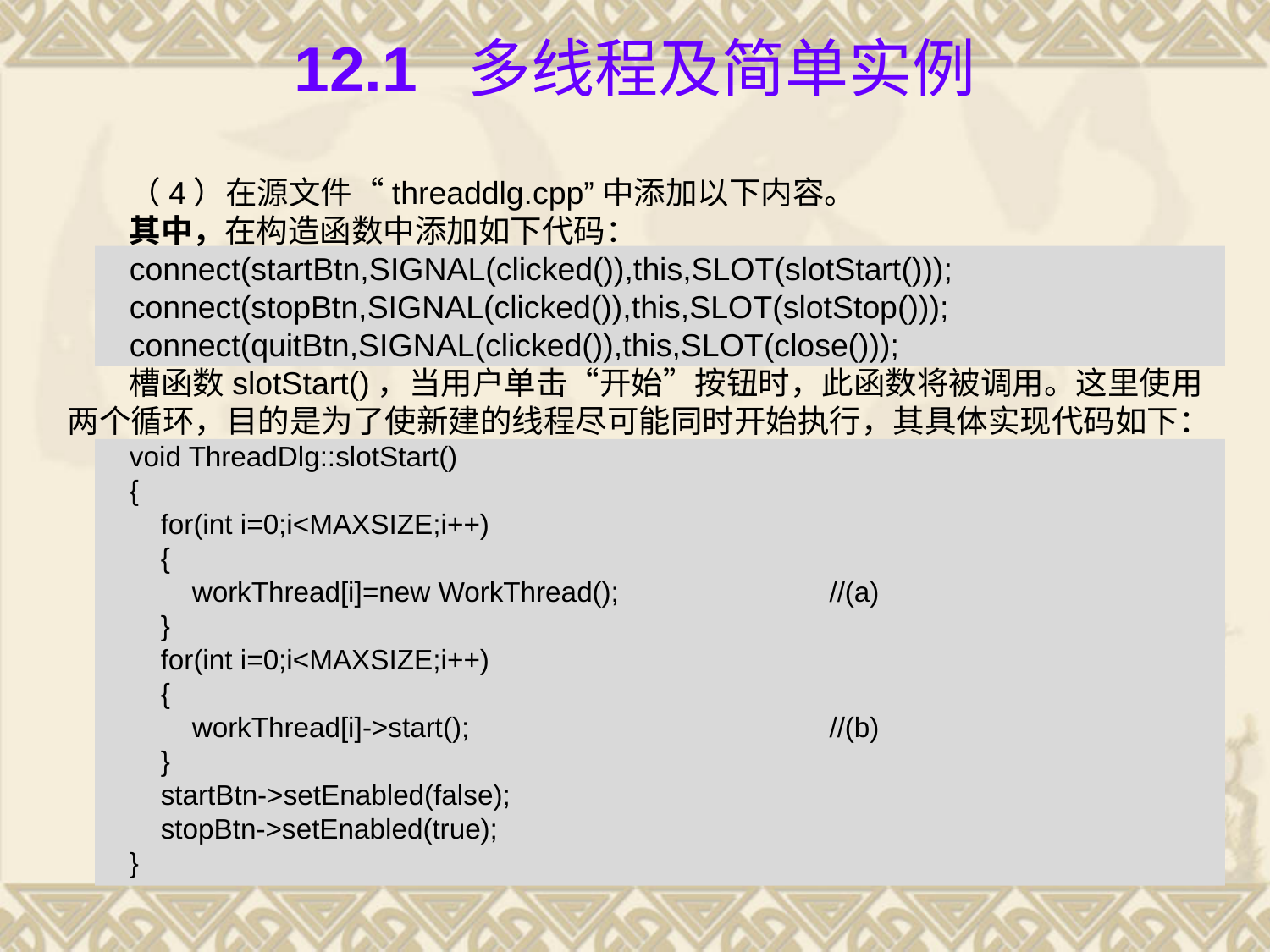

# 12.1  多线程及简单实例
（4）在源文件“threaddlg.cpp”中添加以下内容。
其中，在构造函数中添加如下代码：
connect(startBtn,SIGNAL(clicked()),this,SLOT(slotStart()));
connect(stopBtn,SIGNAL(clicked()),this,SLOT(slotStop()));
connect(quitBtn,SIGNAL(clicked()),this,SLOT(close()));
槽函数slotStart()，当用户单击“开始”按钮时，此函数将被调用。这里使用两个循环，目的是为了使新建的线程尽可能同时开始执行，其具体实现代码如下：
void ThreadDlg::slotStart()
{
    for(int i=0;i<MAXSIZE;i++)
    {
        workThread[i]=new WorkThread();		//(a)
    }
    for(int i=0;i<MAXSIZE;i++)
    {
        workThread[i]->start();			//(b)
    }
    startBtn->setEnabled(false);
    stopBtn->setEnabled(true);
}